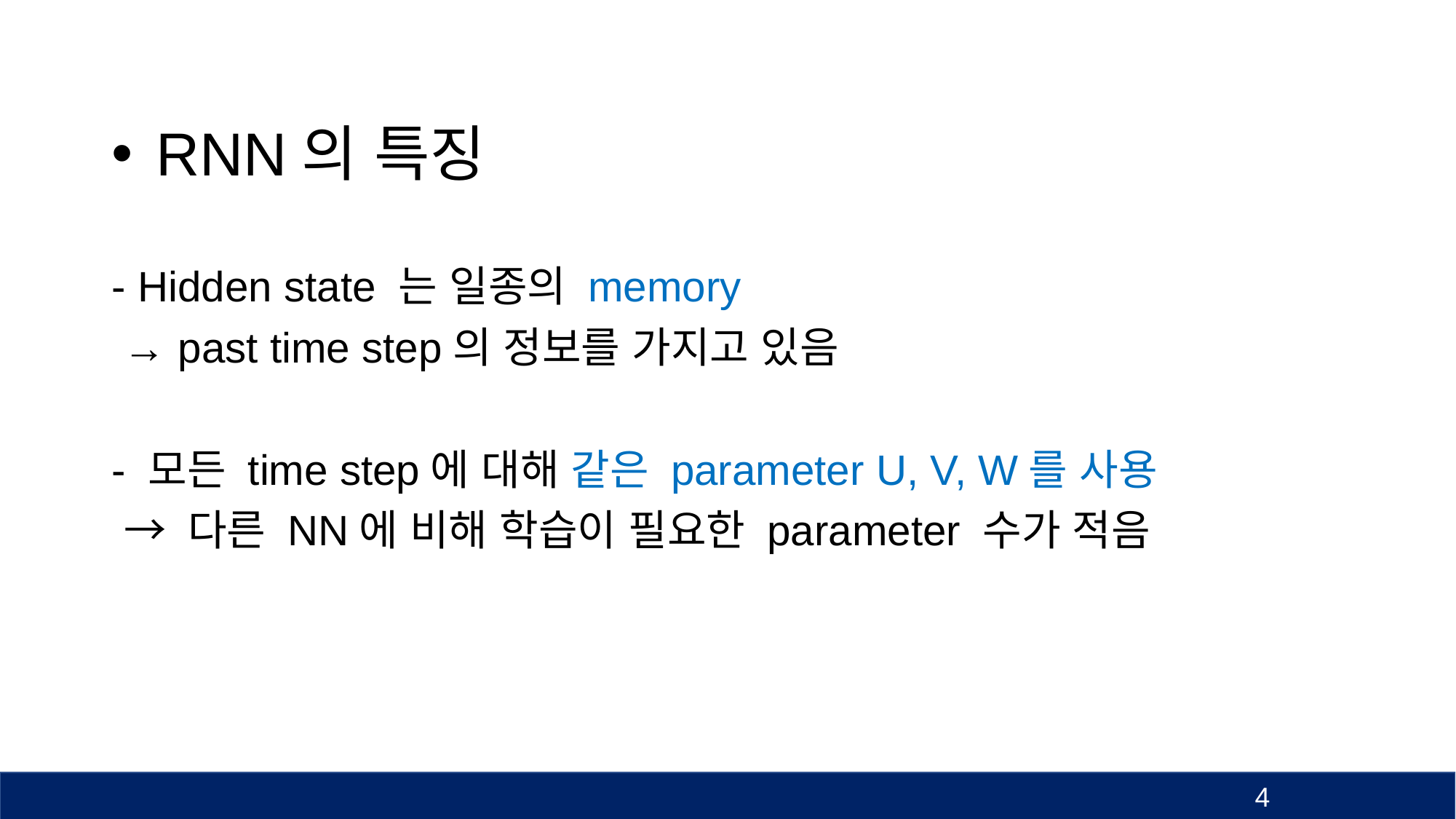

RNN의 특징

- Hidden state 는 일종의 memory
 → past time step의 정보를 가지고 있음

- 모든 time step에 대해 같은 parameter U, V, W를 사용
 → 다른 NN에 비해 학습이 필요한 parameter 수가 적음